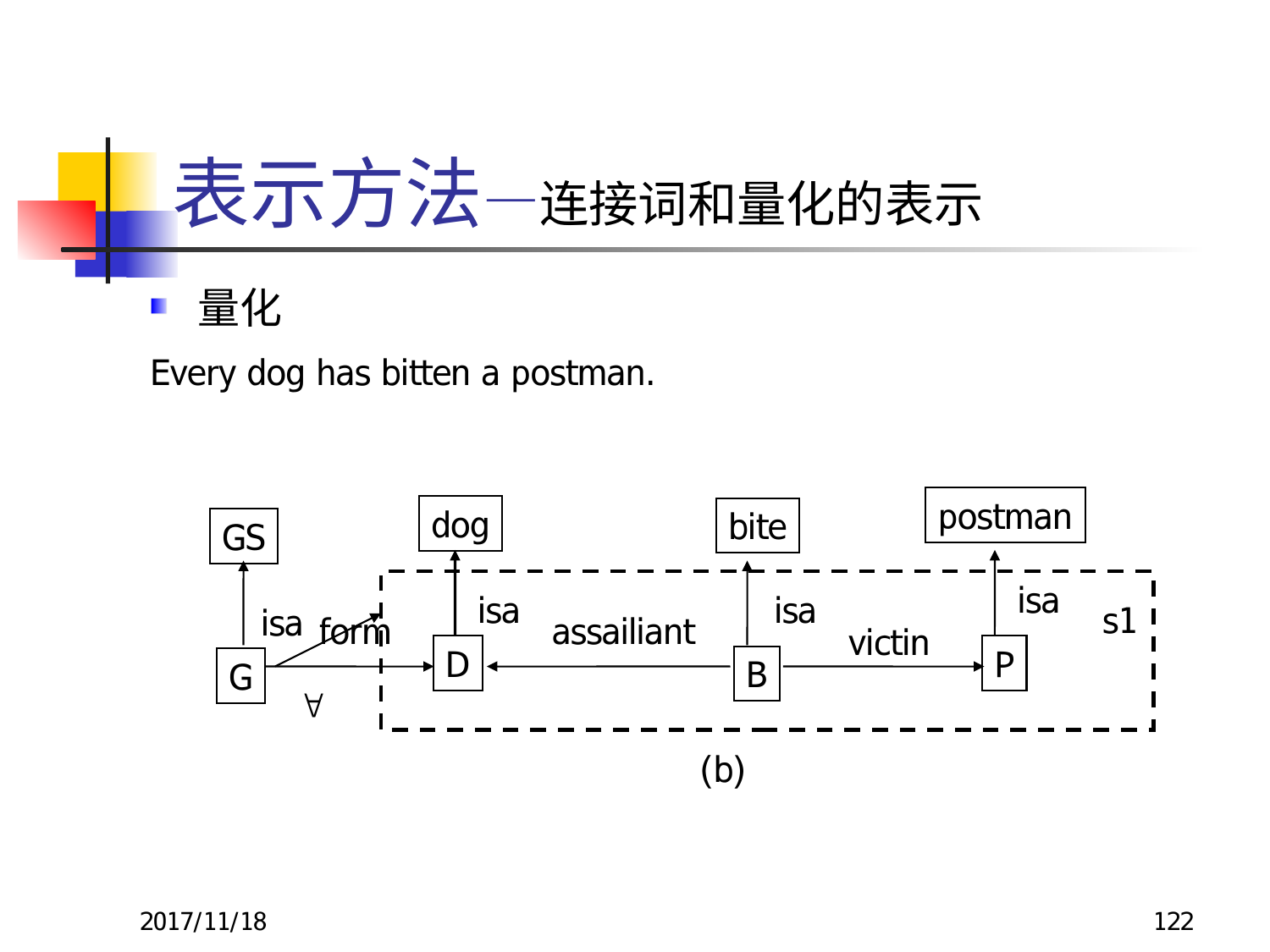

# 表示方法—连接词和量化的表示
量化
Every dog has bitten a postman.
postman
dog
bite
GS

isa
isa
isa
s1
isa
form
assailiant

victin
D
P
B
G

∀
(b)
2017/11/18
122